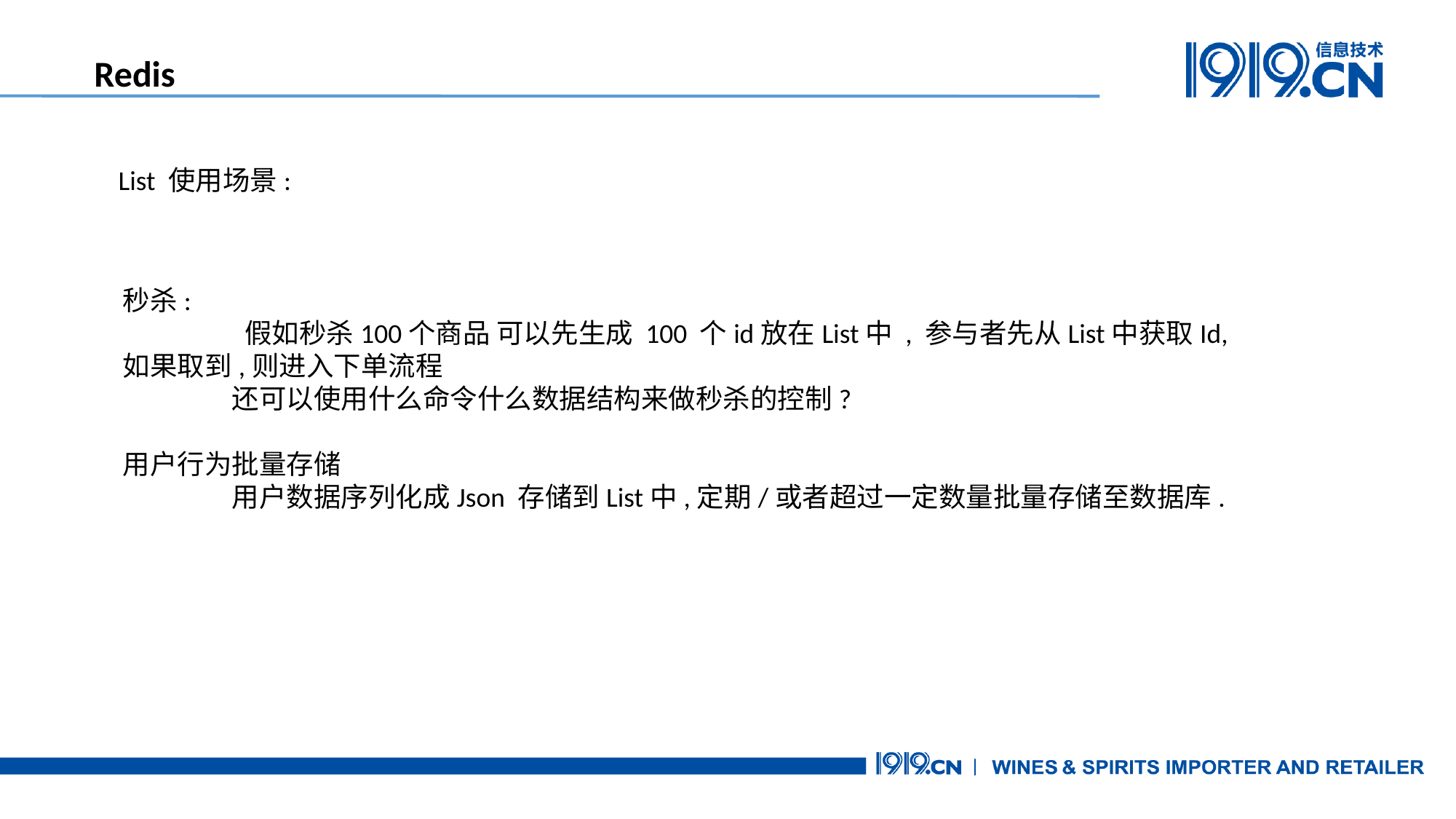

Redis
List 使用场景:
秒杀:
	 假如秒杀100个商品 可以先生成 100 个id放在List中 , 参与者先从List中获取Id,如果取到,则进入下单流程
	还可以使用什么命令什么数据结构来做秒杀的控制?

用户行为批量存储
	用户数据序列化成Json 存储到List中,定期/或者超过一定数量批量存储至数据库.

25